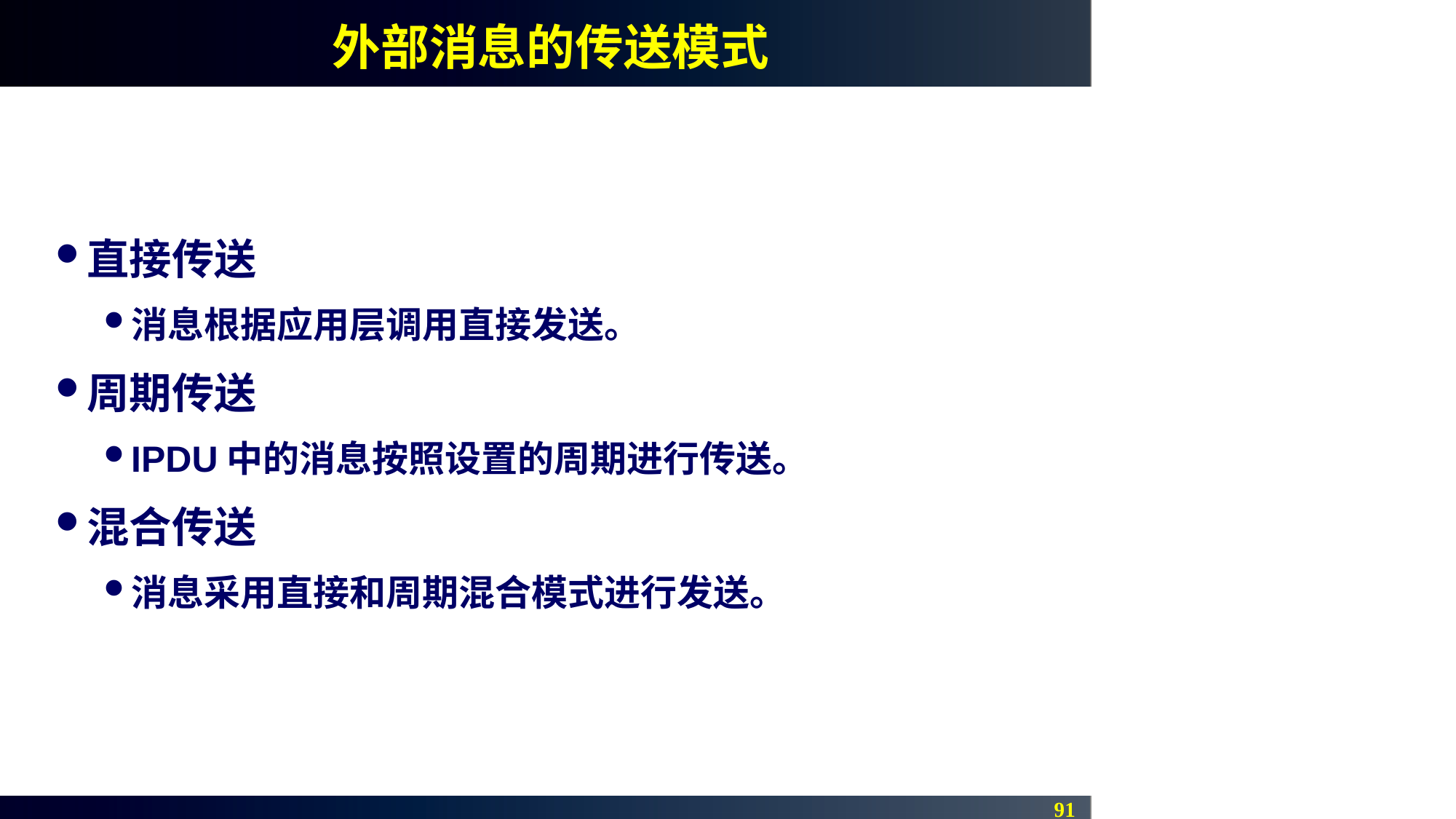

外部消息的传送模式
直接传送
消息根据应用层调用直接发送。
周期传送
IPDU中的消息按照设置的周期进行传送。
混合传送
消息采用直接和周期混合模式进行发送。